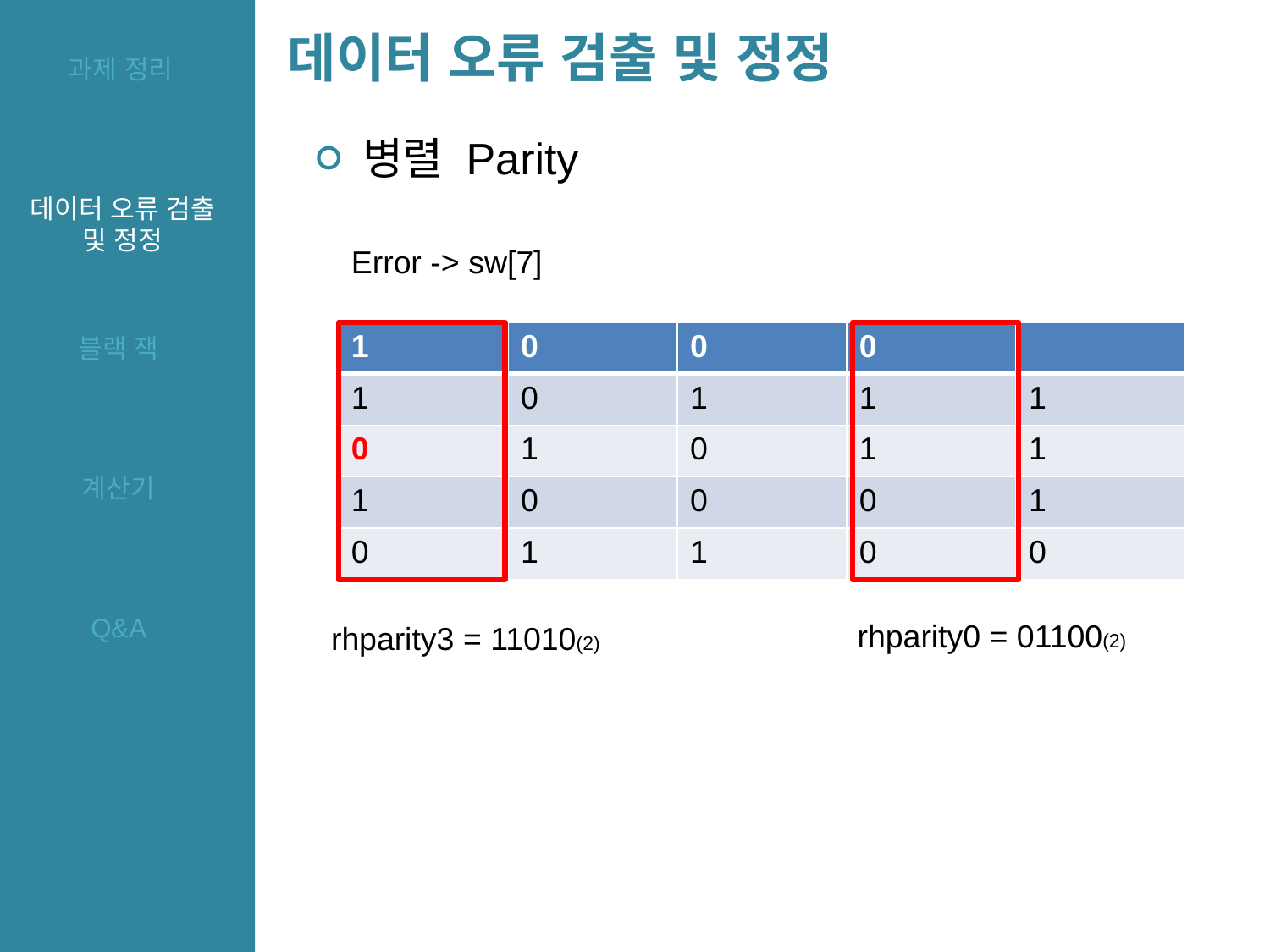

데이터 오류 검출 및 정정
과제 정리
병렬 Parity

데이터 오류 검출 및 정정
Error -> sw[7]
| 1 | 0 | 0 | 0 |  |
| --- | --- | --- | --- | --- |
| 1 | 0 | 1 | 1 | 1 |
| 0 | 1 | 0 | 1 | 1 |
| 1 | 0 | 0 | 0 | 1 |
| 0 | 1 | 1 | 0 | 0 |

블랙 잭
계산기
Q&A
rhparity0 = 01100(2)
rhparity3 = 11010(2)